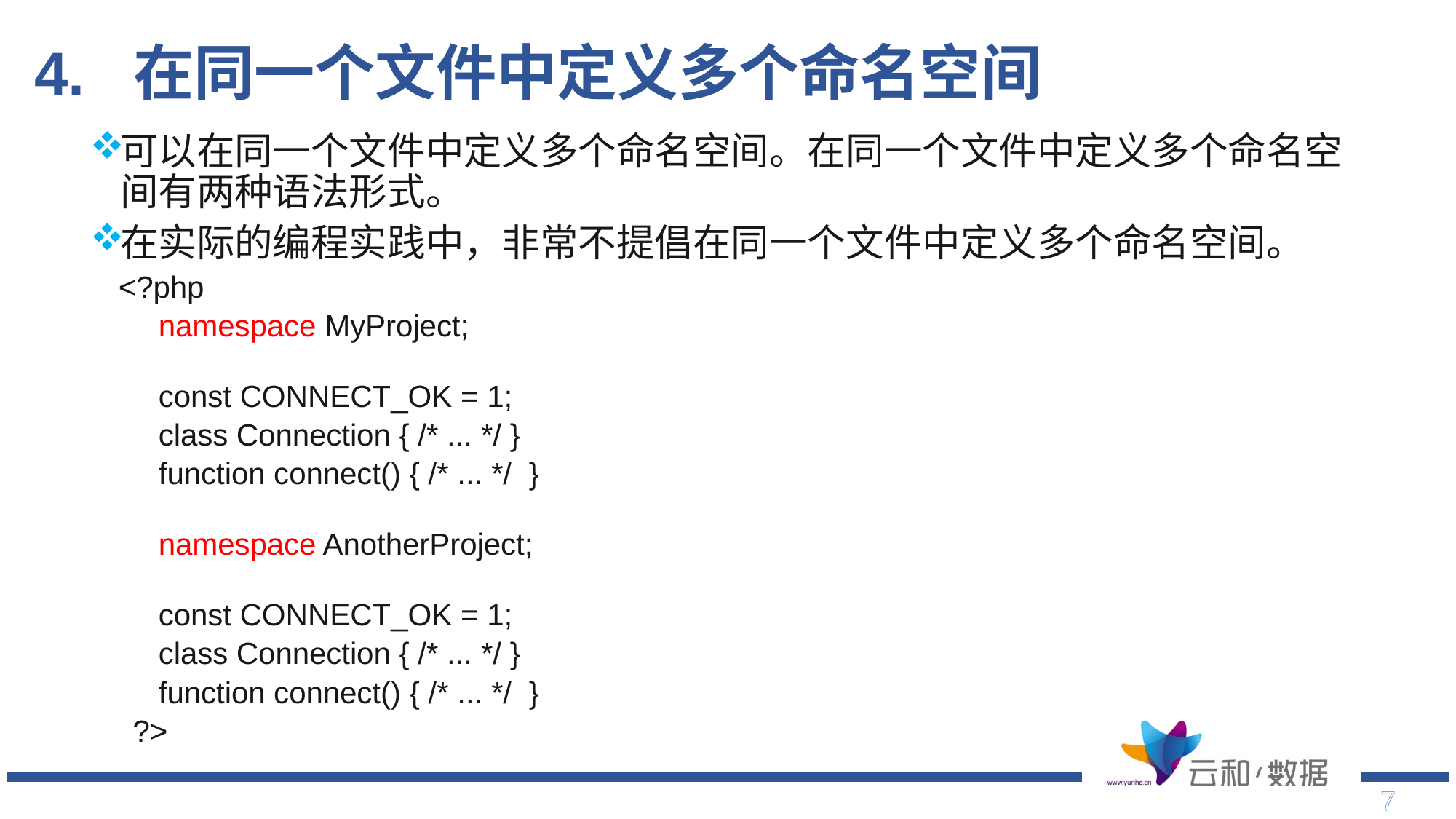

# 4.  在同一个文件中定义多个命名空间
可以在同一个文件中定义多个命名空间。在同一个文件中定义多个命名空间有两种语法形式。
在实际的编程实践中，非常不提倡在同一个文件中定义多个命名空间。
    <?php
        namespace MyProject;

        const CONNECT_OK = 1;
        class Connection { /* ... */ }
        function connect() { /* ... */  }

        namespace AnotherProject;

        const CONNECT_OK = 1;
        class Connection { /* ... */ }
        function connect() { /* ... */  }
     ?>